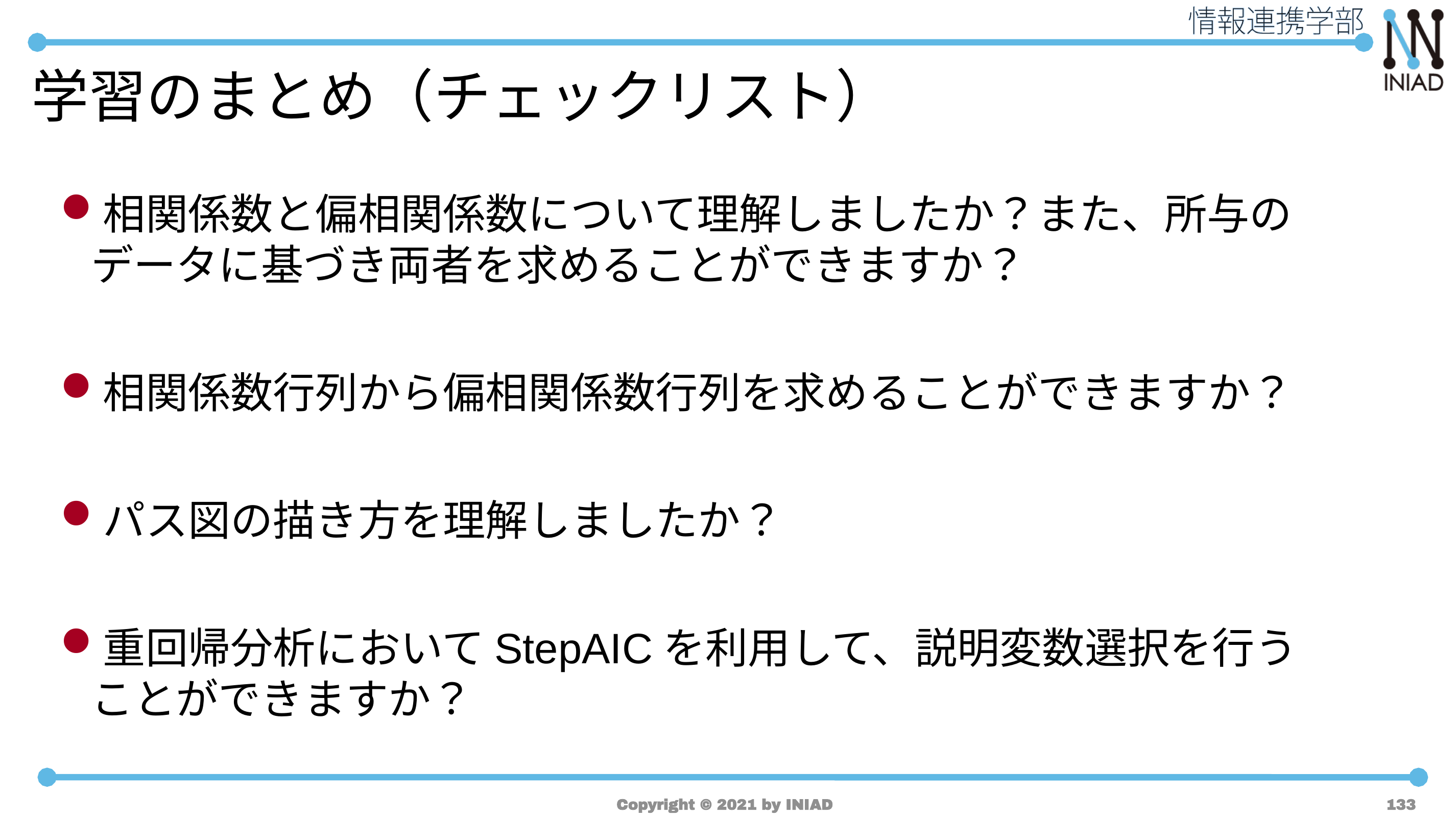

# 学習のまとめ（チェックリスト）
相関係数と偏相関係数について理解しましたか？また、所与のデータに基づき両者を求めることができますか？

相関係数行列から偏相関係数行列を求めることができますか？

パス図の描き方を理解しましたか？

重回帰分析においてStepAICを利用して、説明変数選択を行うことができますか？
Copyright © 2021 by INIAD
133